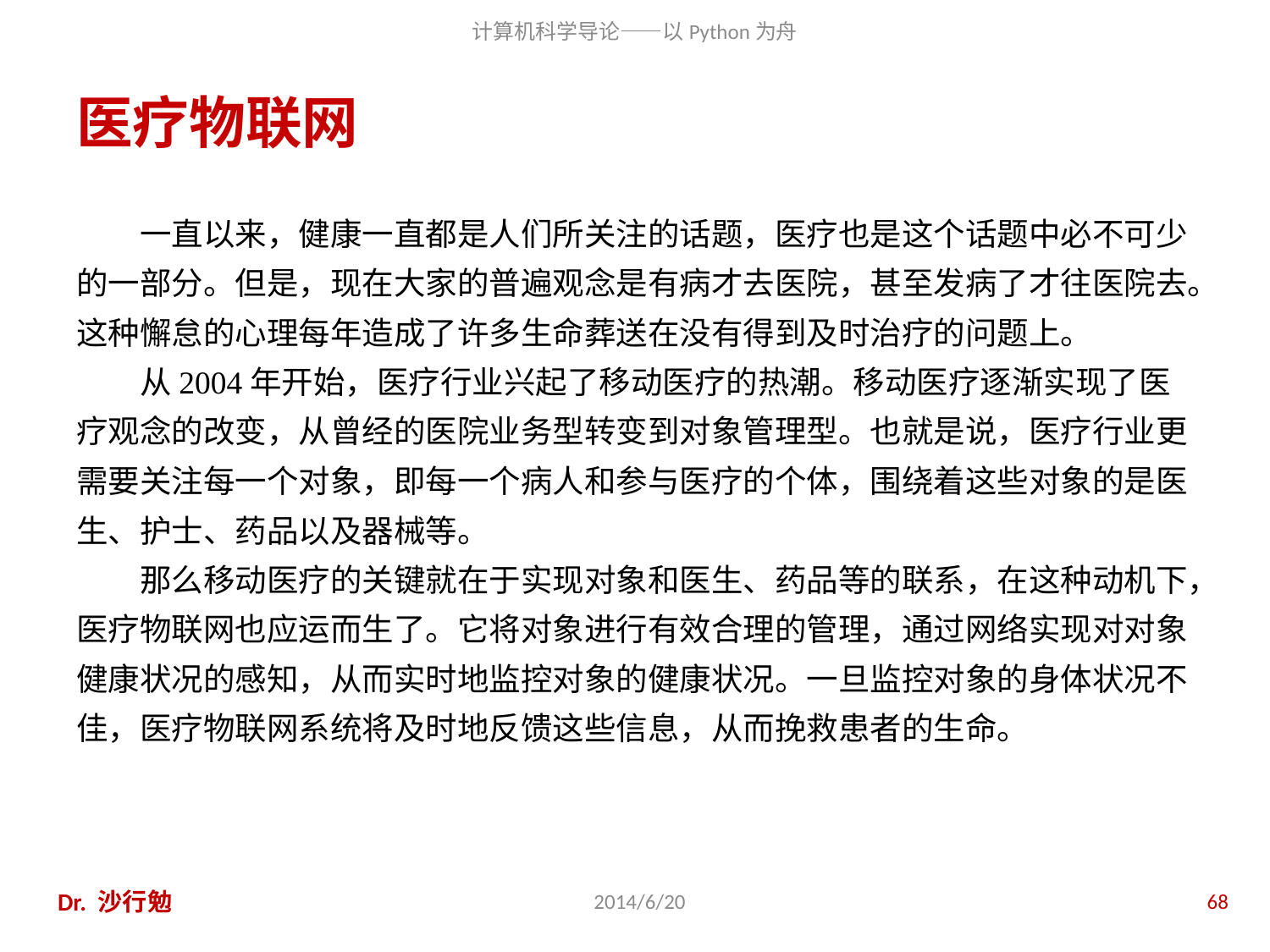

# 医疗物联网
一直以来，健康一直都是人们所关注的话题，医疗也是这个话题中必不可少的一部分。但是，现在大家的普遍观念是有病才去医院，甚至发病了才往医院去。这种懈怠的心理每年造成了许多生命葬送在没有得到及时治疗的问题上。
从2004年开始，医疗行业兴起了移动医疗的热潮。移动医疗逐渐实现了医疗观念的改变，从曾经的医院业务型转变到对象管理型。也就是说，医疗行业更需要关注每一个对象，即每一个病人和参与医疗的个体，围绕着这些对象的是医生、护士、药品以及器械等。
那么移动医疗的关键就在于实现对象和医生、药品等的联系，在这种动机下，医疗物联网也应运而生了。它将对象进行有效合理的管理，通过网络实现对对象健康状况的感知，从而实时地监控对象的健康状况。一旦监控对象的身体状况不佳，医疗物联网系统将及时地反馈这些信息，从而挽救患者的生命。

Dr. 沙行勉
2014/6/20
68